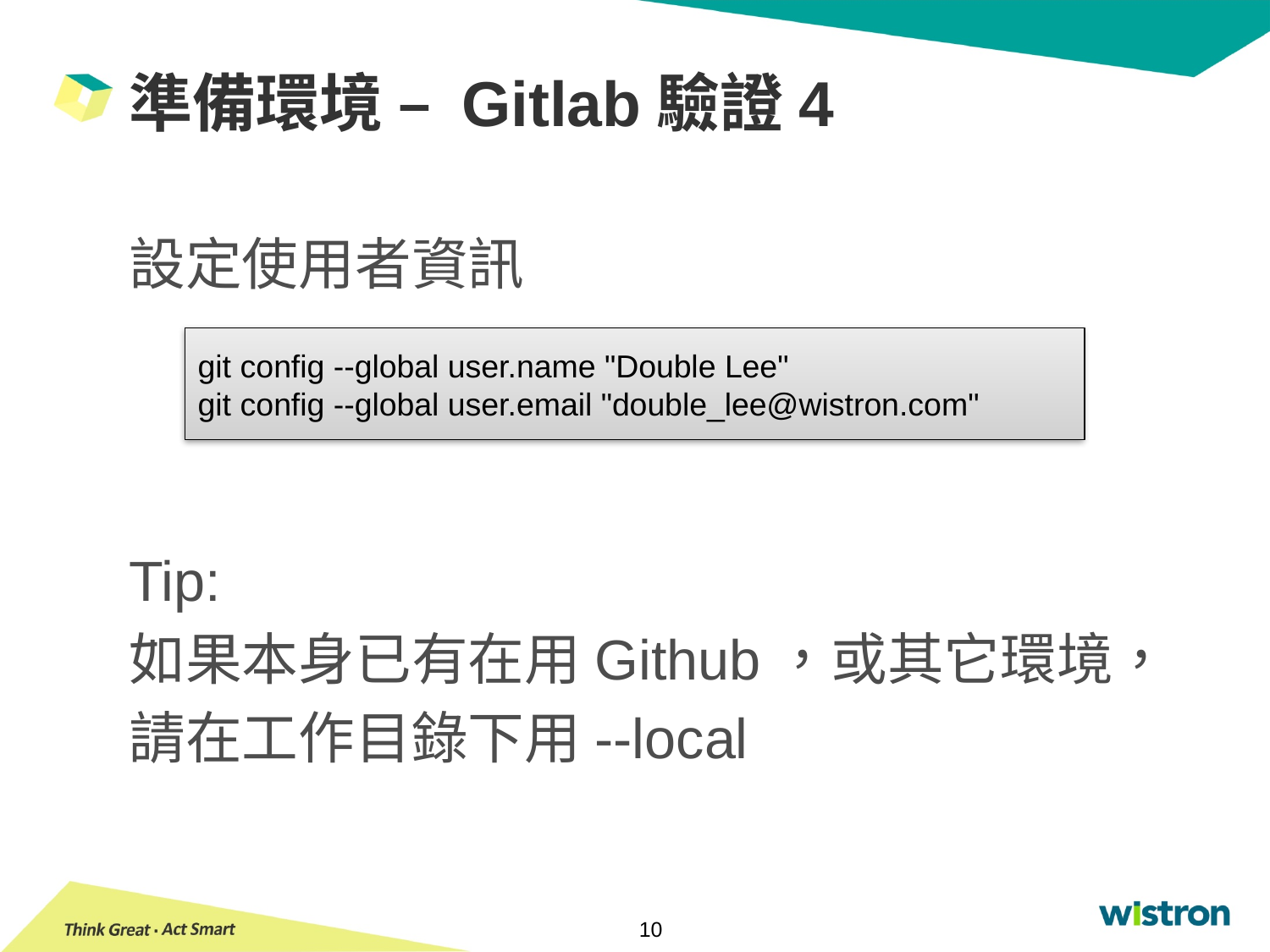

# 準備環境 – Gitlab驗證4
設定使用者資訊

Tip:
如果本身已有在用Github，或其它環境，
請在工作目錄下用--local
git config --global user.name "Double Lee"
git config --global user.email "double_lee@wistron.com"
10